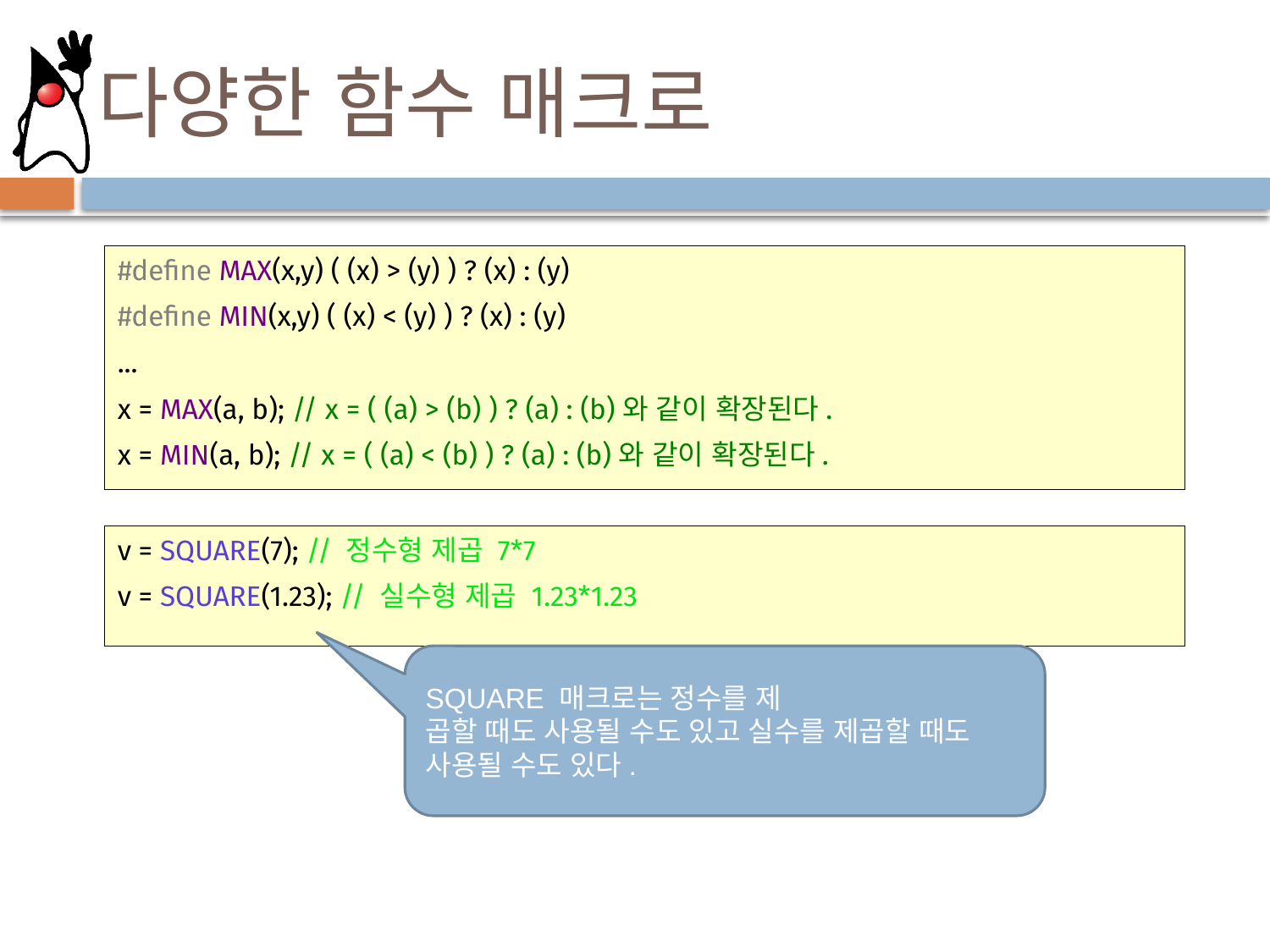

# 다양한 함수 매크로
#define MAX(x,y) ( (x) > (y) ) ? (x) : (y)
#define MIN(x,y) ( (x) < (y) ) ? (x) : (y)
...
x = MAX(a, b); // x = ( (a) > (b) ) ? (a) : (b)와 같이 확장된다.
x = MIN(a, b); // x = ( (a) < (b) ) ? (a) : (b)와 같이 확장된다.
v = SQUARE(7); // 정수형 제곱 7*7
v = SQUARE(1.23); // 실수형 제곱 1.23*1.23
SQUARE 매크로는 정수를 제
곱할 때도 사용될 수도 있고 실수를 제곱할 때도 사용될 수도 있다.